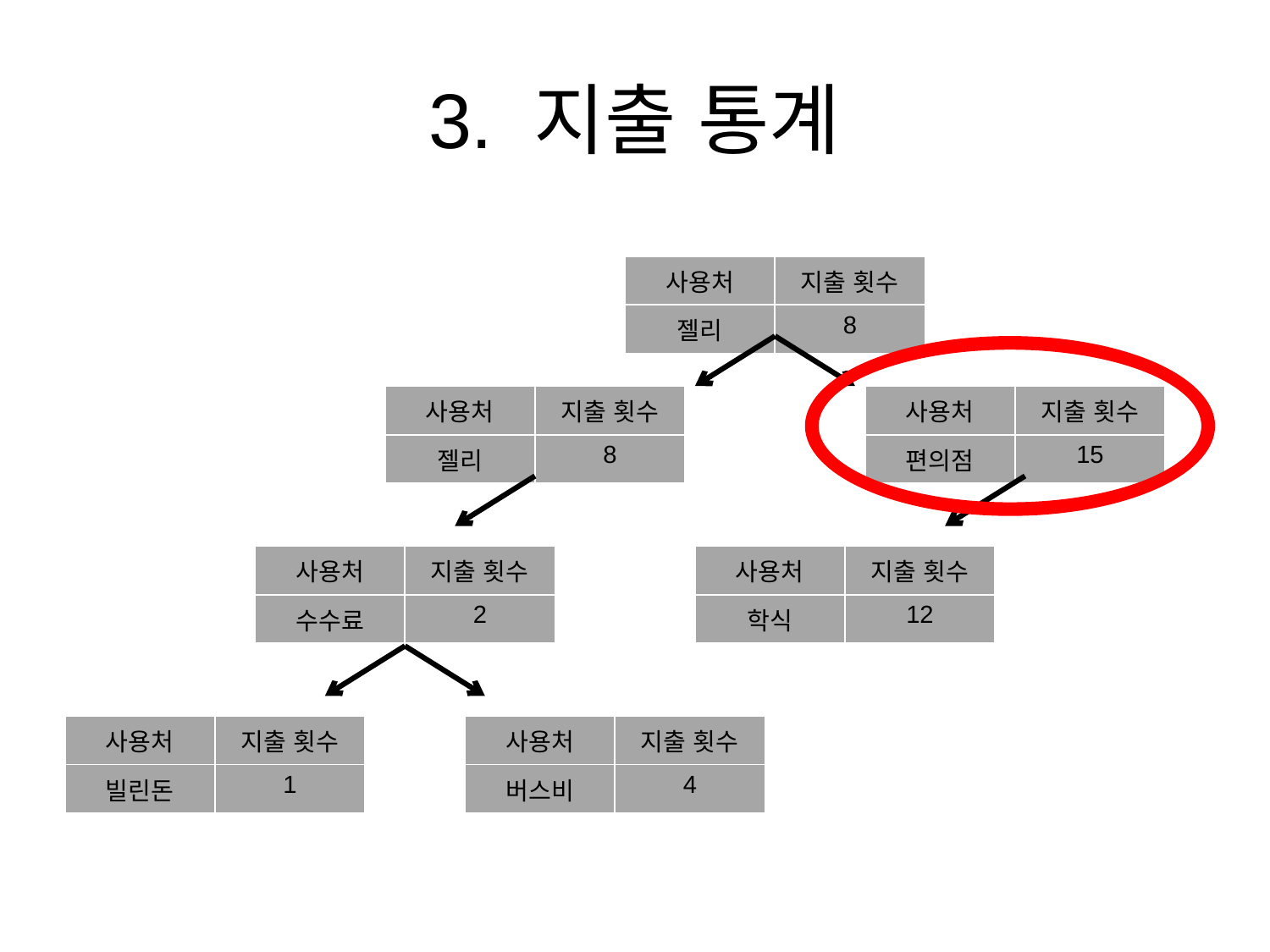

# 3. 지출 통계
| 사용처 | 지출 횟수 |
| --- | --- |
| 젤리 | 8 |

| 사용처 | 지출 횟수 |
| --- | --- |
| 젤리 | 8 |
| 사용처 | 지출 횟수 |
| --- | --- |
| 편의점 | 15 |
| 사용처 | 지출 횟수 |
| --- | --- |
| 수수료 | 2 |
| 사용처 | 지출 횟수 |
| --- | --- |
| 학식 | 12 |
| 사용처 | 지출 횟수 |
| --- | --- |
| 빌린돈 | 1 |
| 사용처 | 지출 횟수 |
| --- | --- |
| 버스비 | 4 |